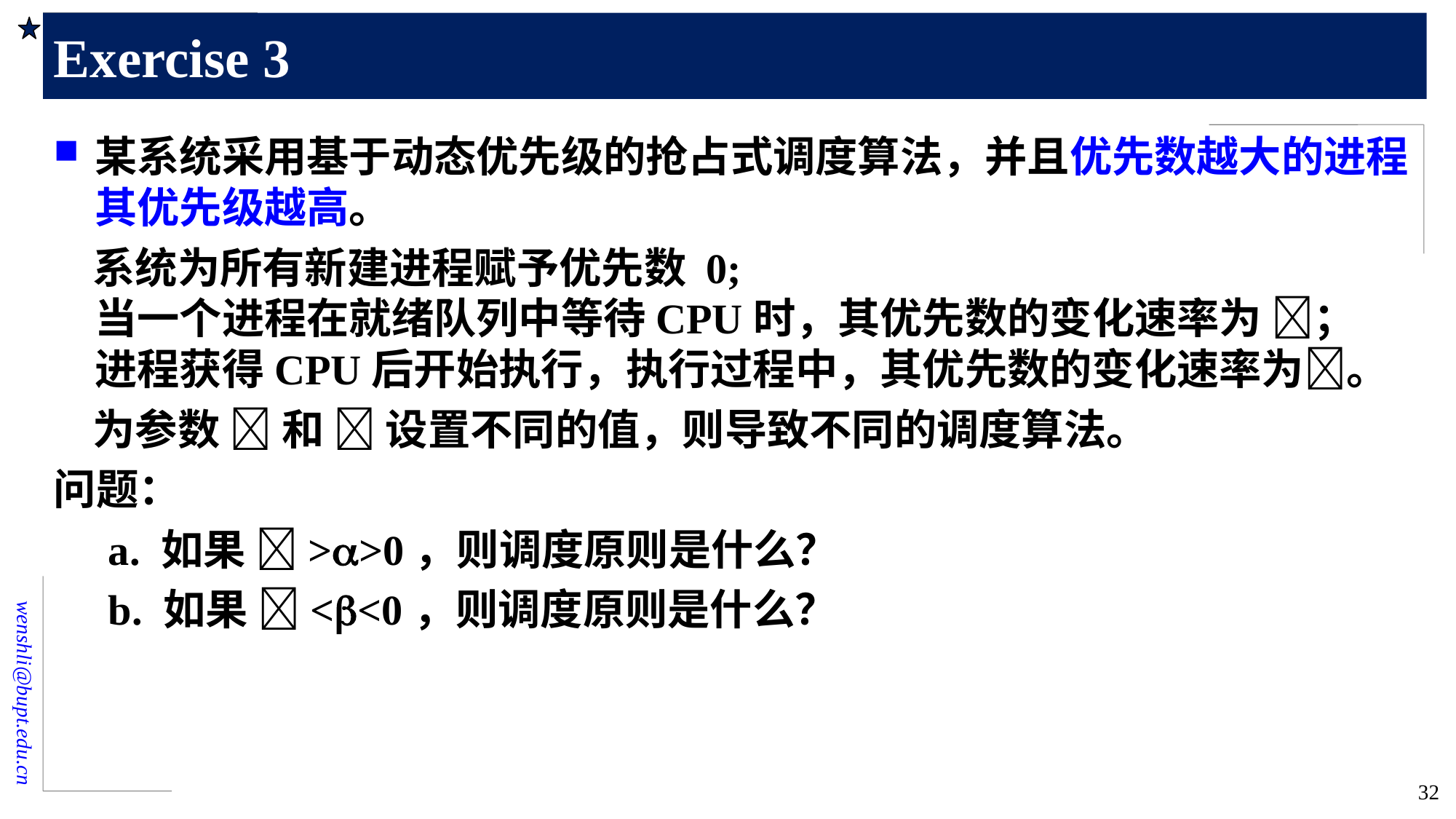

# Exercise 3
某系统采用基于动态优先级的抢占式调度算法，并且优先数越大的进程其优先级越高。
   系统为所有新建进程赋予优先数 0;
当一个进程在就绪队列中等待CPU时，其优先数的变化速率为 α；
进程获得CPU后开始执行，执行过程中，其优先数的变化速率为β。
   为参数 α 和 β 设置不同的值，则导致不同的调度算法。
问题：
a. 如果 β>α>0，则调度原则是什么？
b. 如果 α<β<0，则调度原则是什么？
32